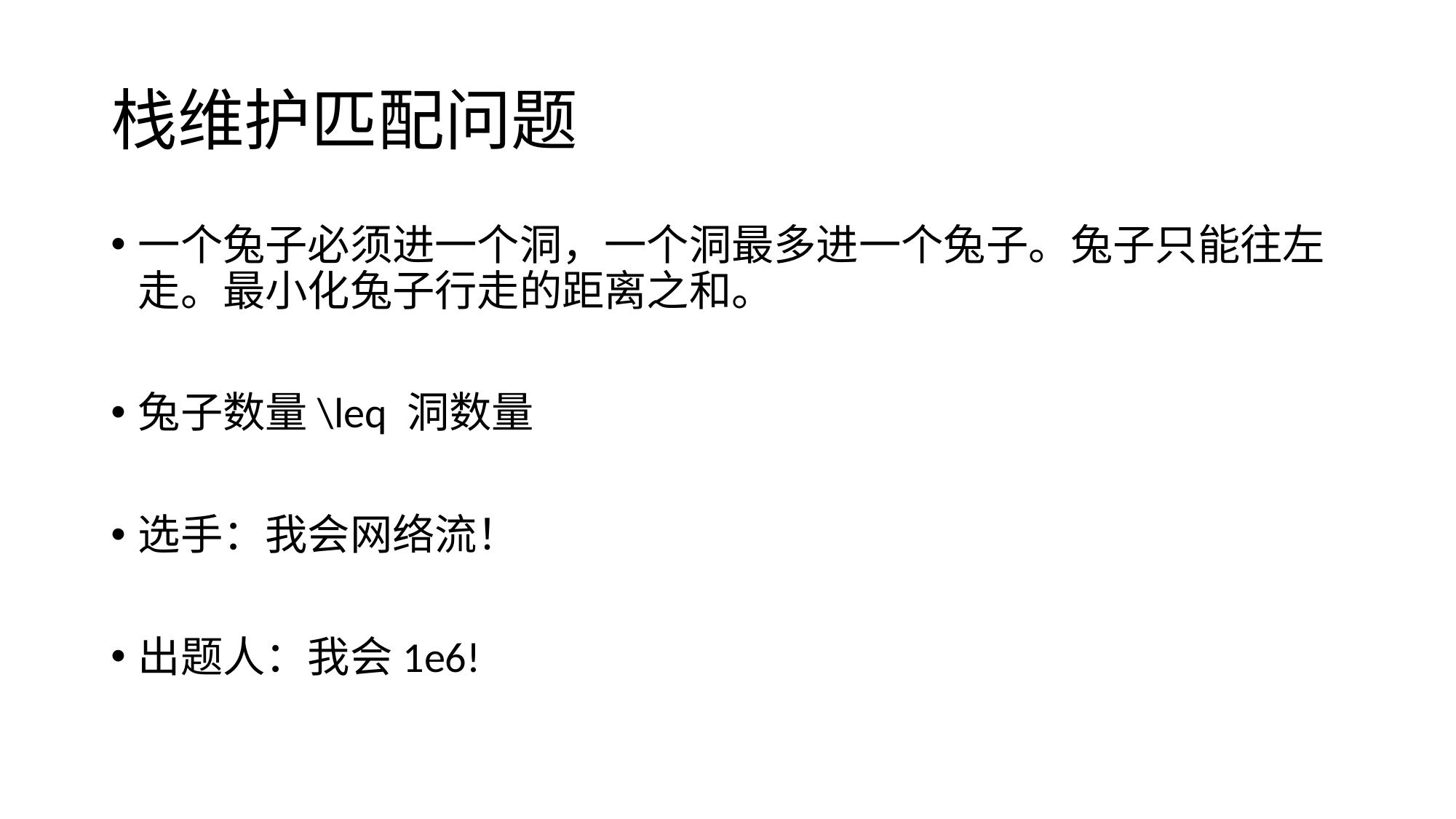

# 栈维护匹配问题
一个兔子必须进一个洞，一个洞最多进一个兔子。兔子只能往左走。最小化兔子行走的距离之和。

兔子数量\leq 洞数量

选手：我会网络流！

出题人：我会1e6!